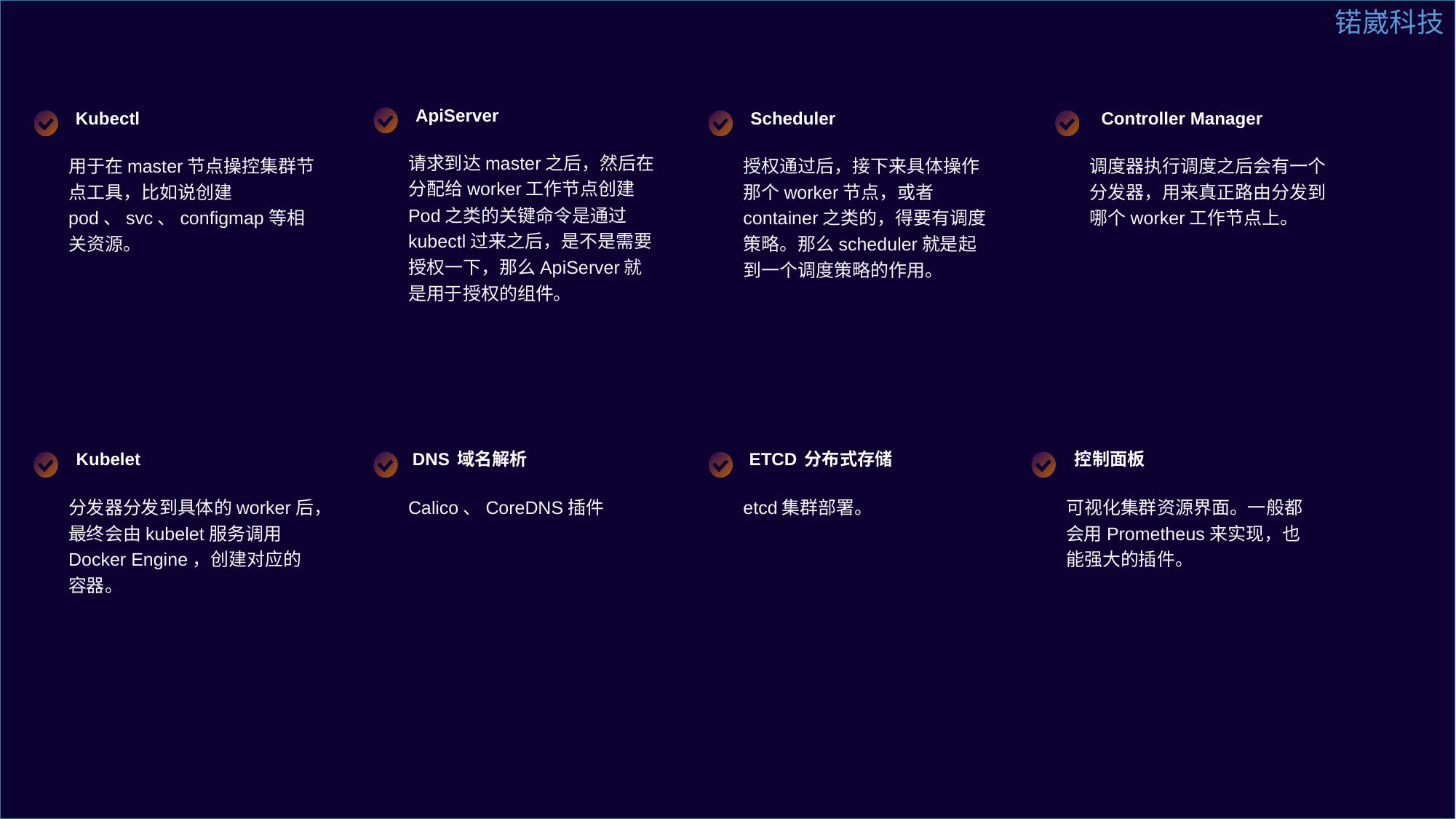

锘崴科技
ApiServer
Kubectl
Scheduler
Controller Manager

请求到达master之后，然后在分配给worker工作节点创建Pod之类的关键命令是通过kubectl过来之后，是不是需要授权一下，那么ApiServer就是用于授权的组件。
用于在master节点操控集群节点工具，比如说创建pod、svc、configmap等相关资源。
授权通过后，接下来具体操作那个worker节点，或者container之类的，得要有调度策略。那么scheduler就是起到一个调度策略的作用。
调度器执行调度之后会有一个分发器，用来真正路由分发到哪个worker工作节点上。
Kubelet
DNS域名解析
ETCD分布式存储
控制面板

分发器分发到具体的worker后，最终会由kubelet服务调用Docker Engine，创建对应的容器。
Calico、CoreDNS插件
etcd集群部署。
可视化集群资源界面。一般都会用Prometheus来实现，也能强大的插件。